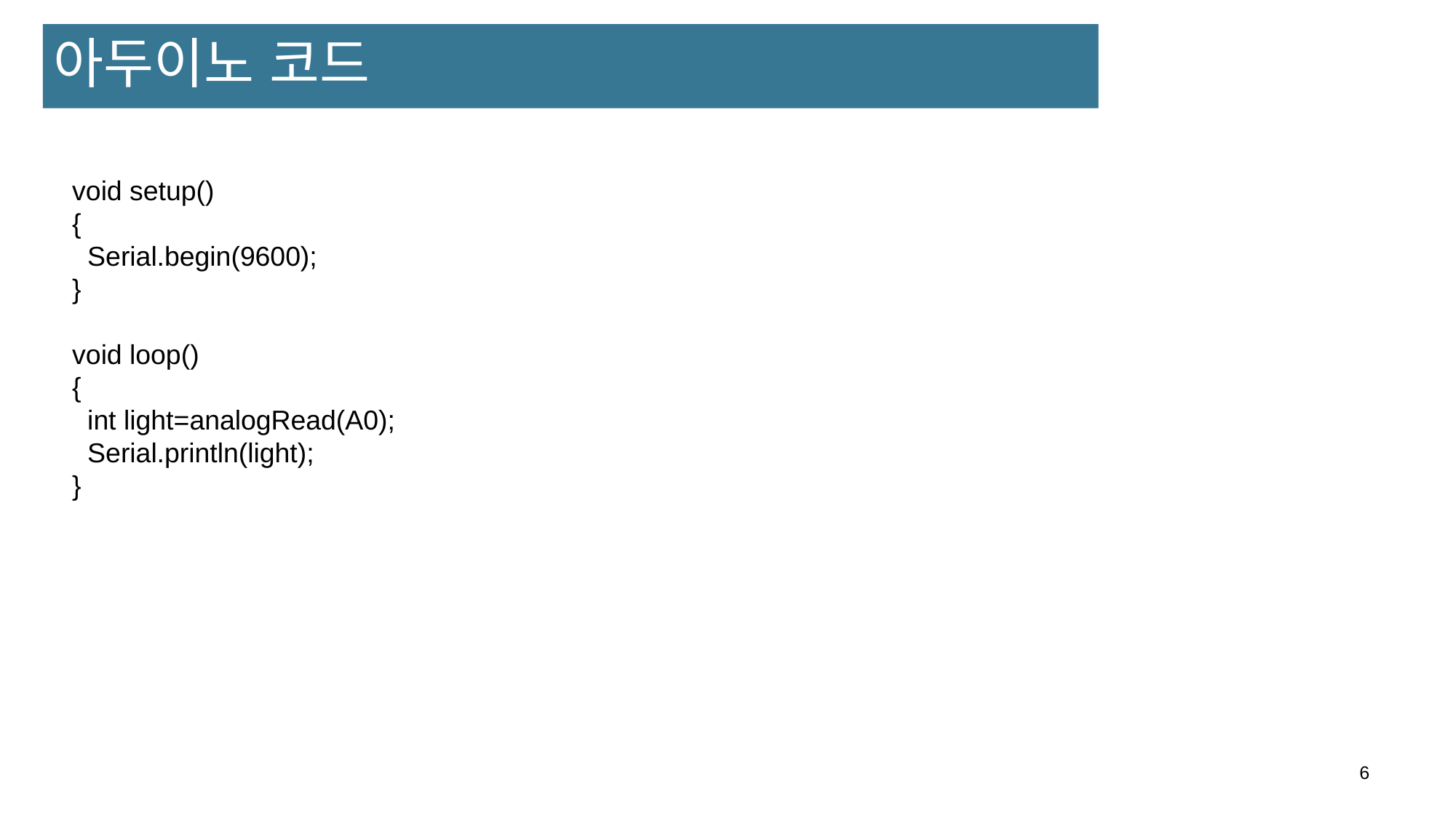

아두이노 코드
void setup()
{
  Serial.begin(9600);
}

void loop()
{
  int light=analogRead(A0);
  Serial.println(light);
}